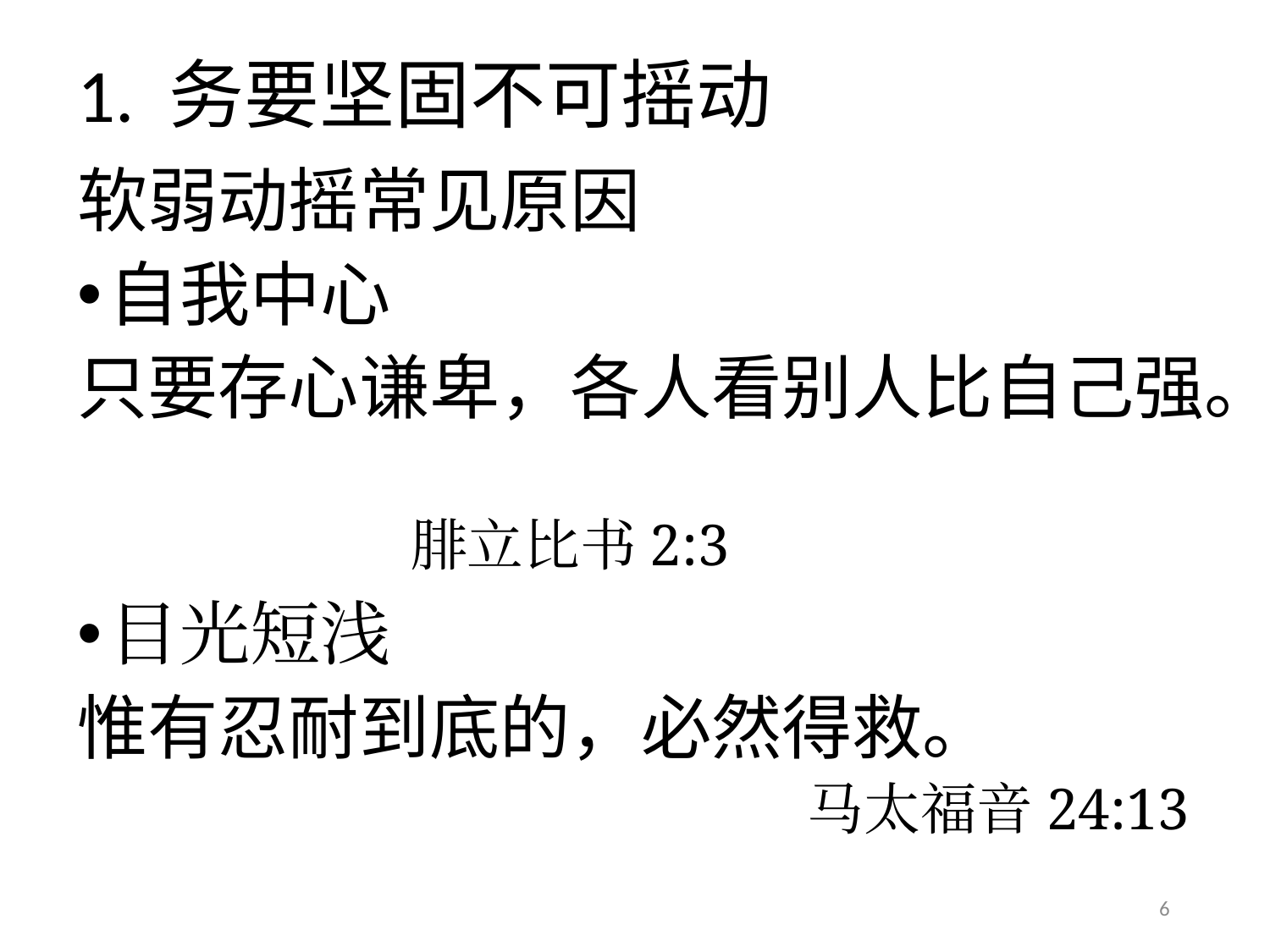

# 1. 务要坚固不可摇动
软弱动摇常见原因
自我中心
只要存心谦卑，各人看别人比自己强。
                     腓立比书2:3
目光短浅
惟有忍耐到底的，必然得救。
                                              马太福音24:13
6